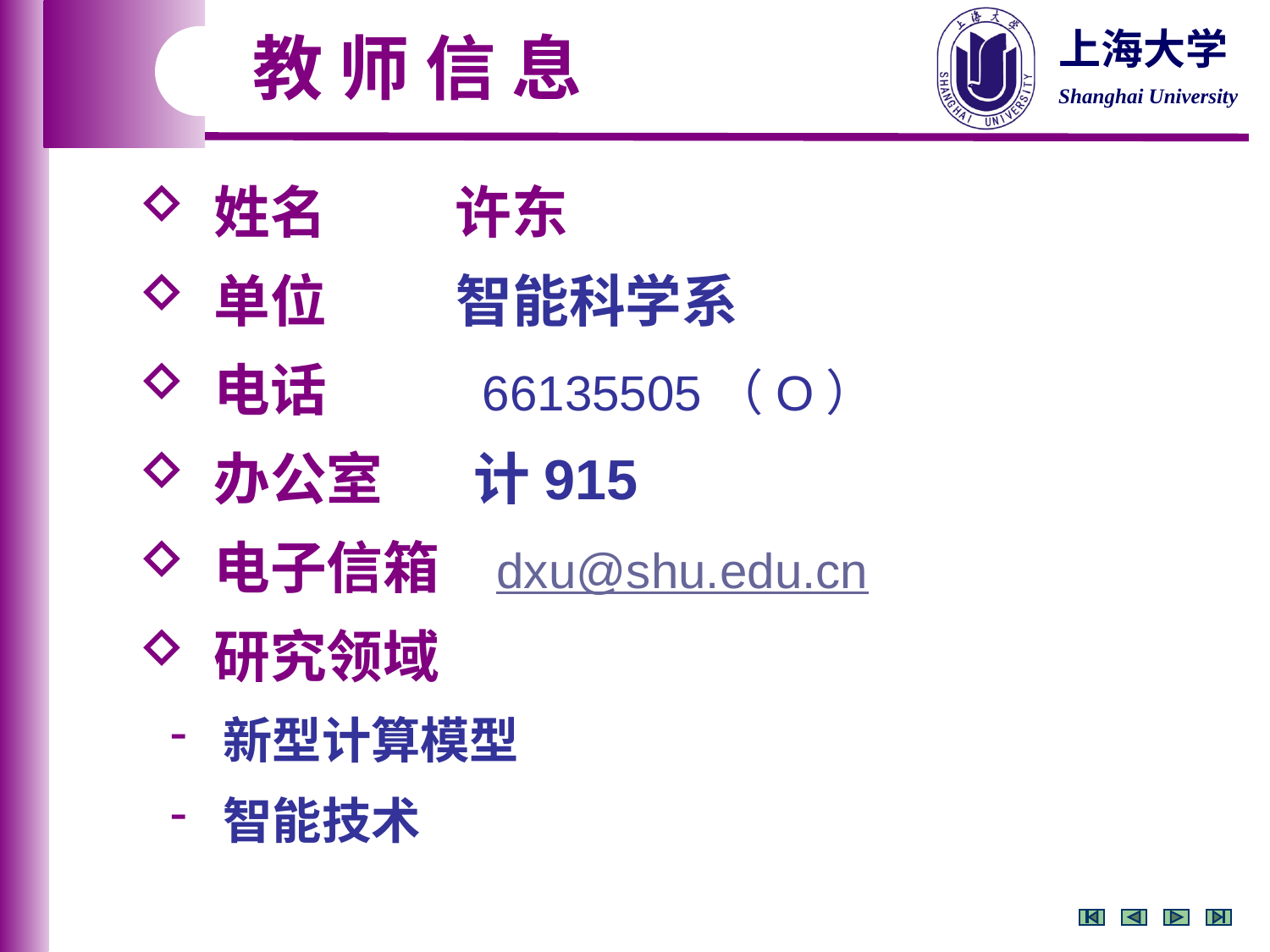

教 师 信 息
 姓名          许东

 单位          智能科学系

 电话           66135505（O）

 办公室       计915

 电子信箱    dxu@shu.edu.cn

 研究领域

 新型计算模型

 智能技术